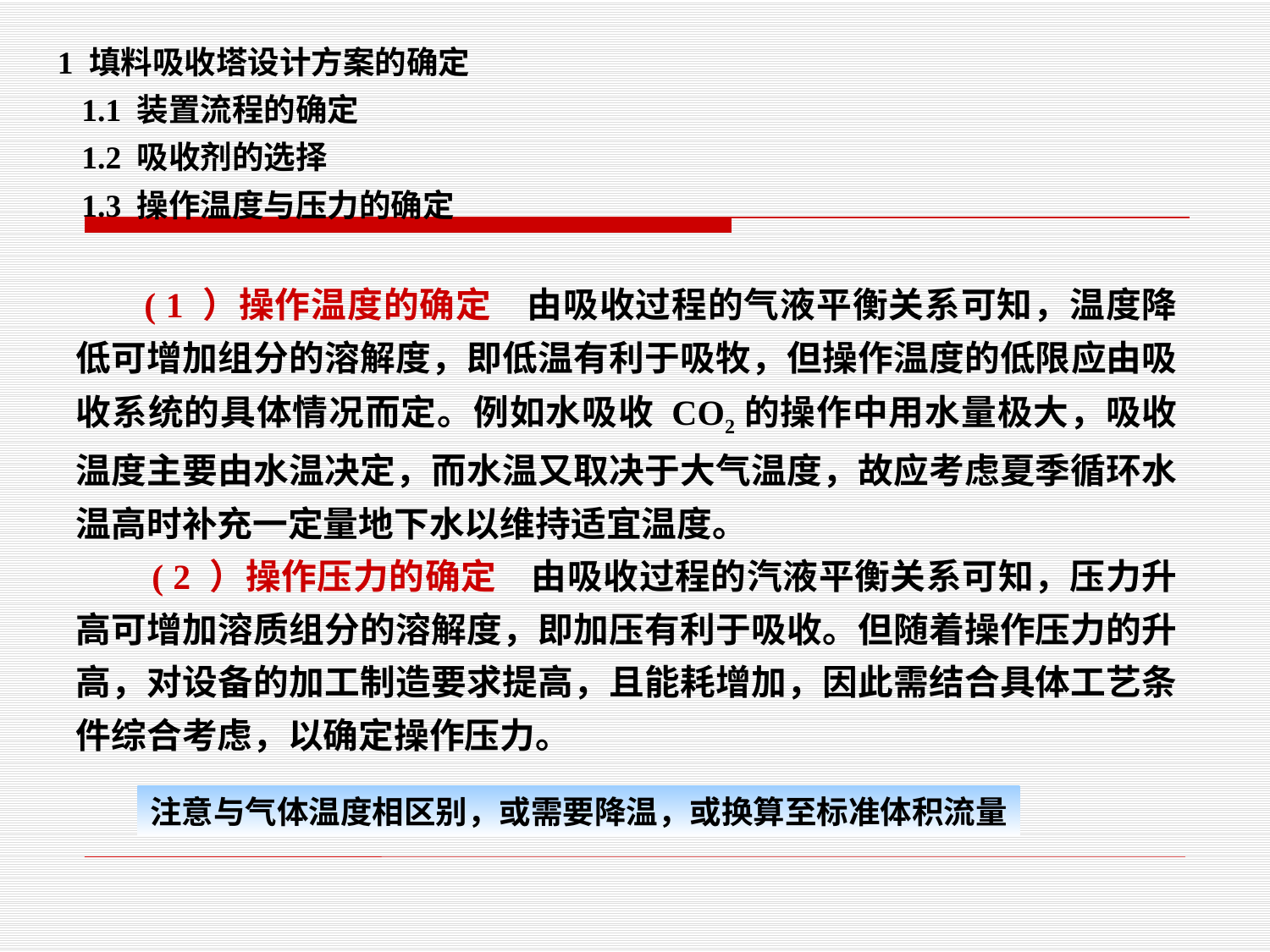

1 填料吸收塔设计方案的确定
   1.1 装置流程的确定
   1.2 吸收剂的选择
   1.3 操作温度与压力的确定
       ( 1 ）操作温度的确定    由吸收过程的气液平衡关系可知，温度降低可增加组分的溶解度，即低温有利于吸牧，但操作温度的低限应由吸收系统的具体情况而定。例如水吸收 CO2的操作中用水量极大，吸收温度主要由水温决定，而水温又取决于大气温度，故应考虑夏季循环水温高时补充一定量地下水以维持适宜温度。
        ( 2 ）操作压力的确定    由吸收过程的汽液平衡关系可知，压力升高可增加溶质组分的溶解度，即加压有利于吸收。但随着操作压力的升高，对设备的加工制造要求提高，且能耗增加，因此需结合具体工艺条件综合考虑，以确定操作压力。
注意与气体温度相区别，或需要降温，或换算至标准体积流量